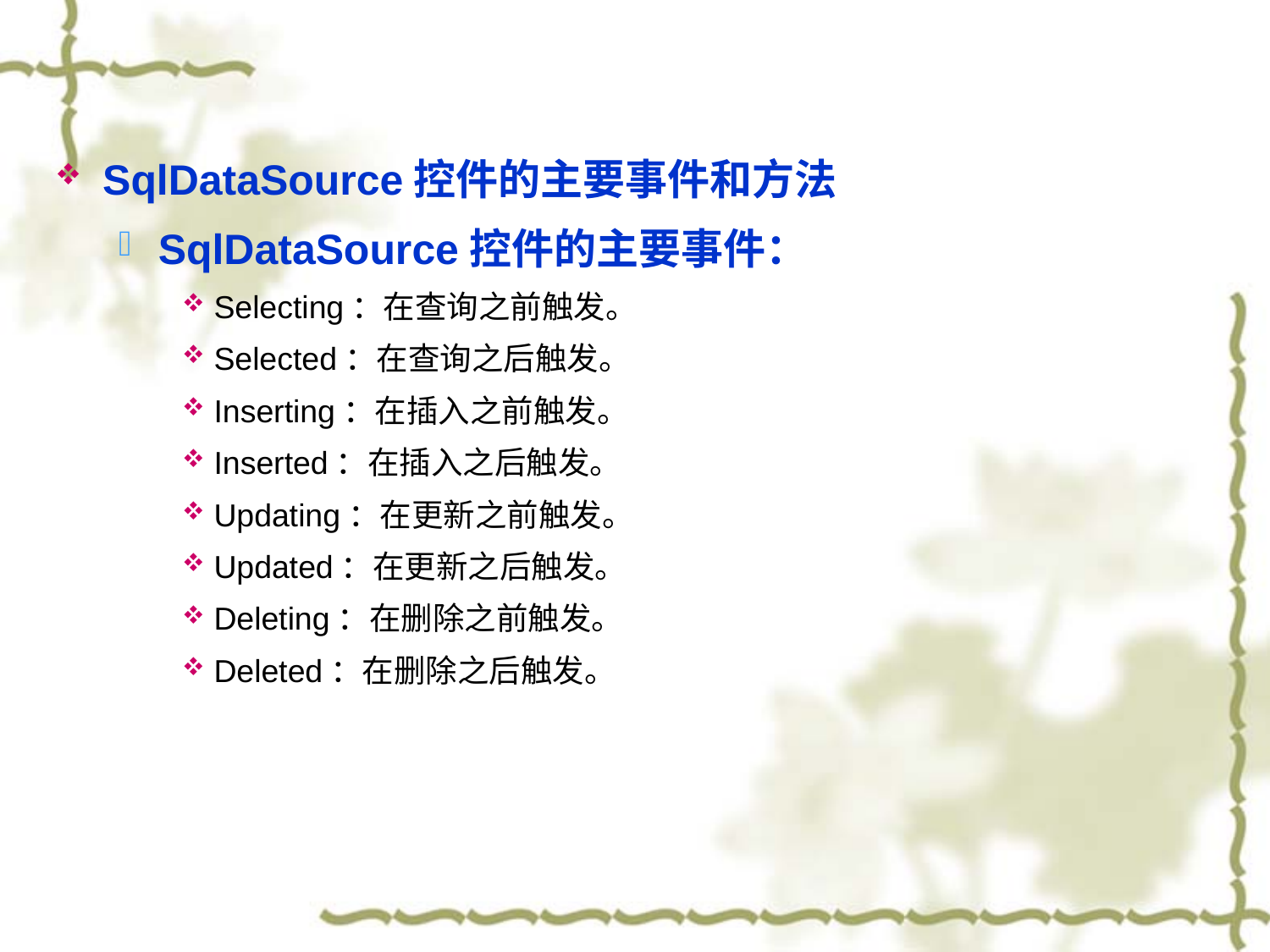

SqlDataSource控件的主要事件和方法
SqlDataSource控件的主要事件：
Selecting：在查询之前触发。
Selected：在查询之后触发。
Inserting：在插入之前触发。
Inserted：在插入之后触发。
Updating：在更新之前触发。
Updated：在更新之后触发。
Deleting：在删除之前触发。
Deleted：在删除之后触发。